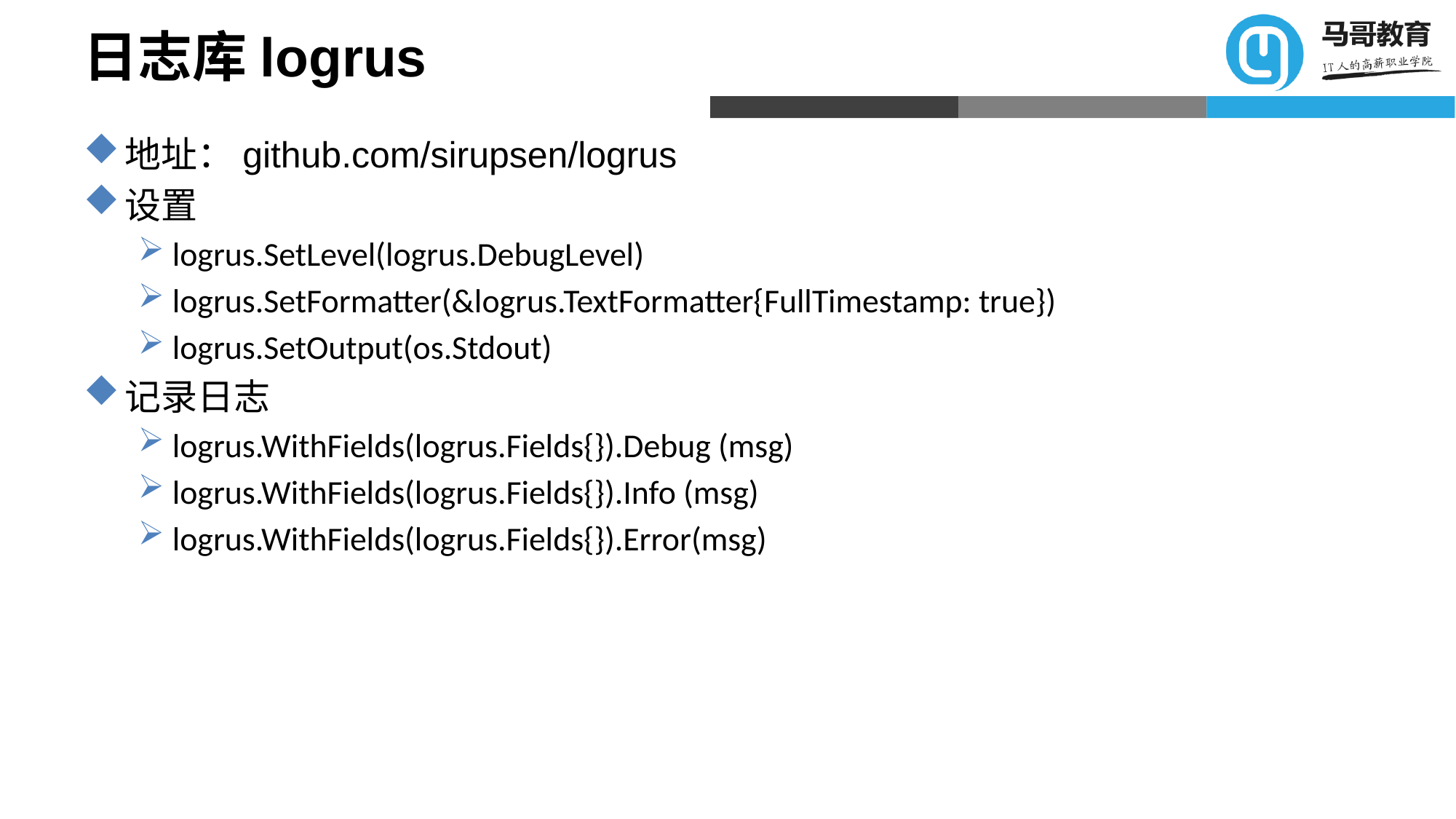

# 日志库logrus
地址：github.com/sirupsen/logrus
设置
logrus.SetLevel(logrus.DebugLevel)
logrus.SetFormatter(&logrus.TextFormatter{FullTimestamp: true})
logrus.SetOutput(os.Stdout)
记录日志
logrus.WithFields(logrus.Fields{}).Debug (msg)
logrus.WithFields(logrus.Fields{}).Info (msg)
logrus.WithFields(logrus.Fields{}).Error(msg)